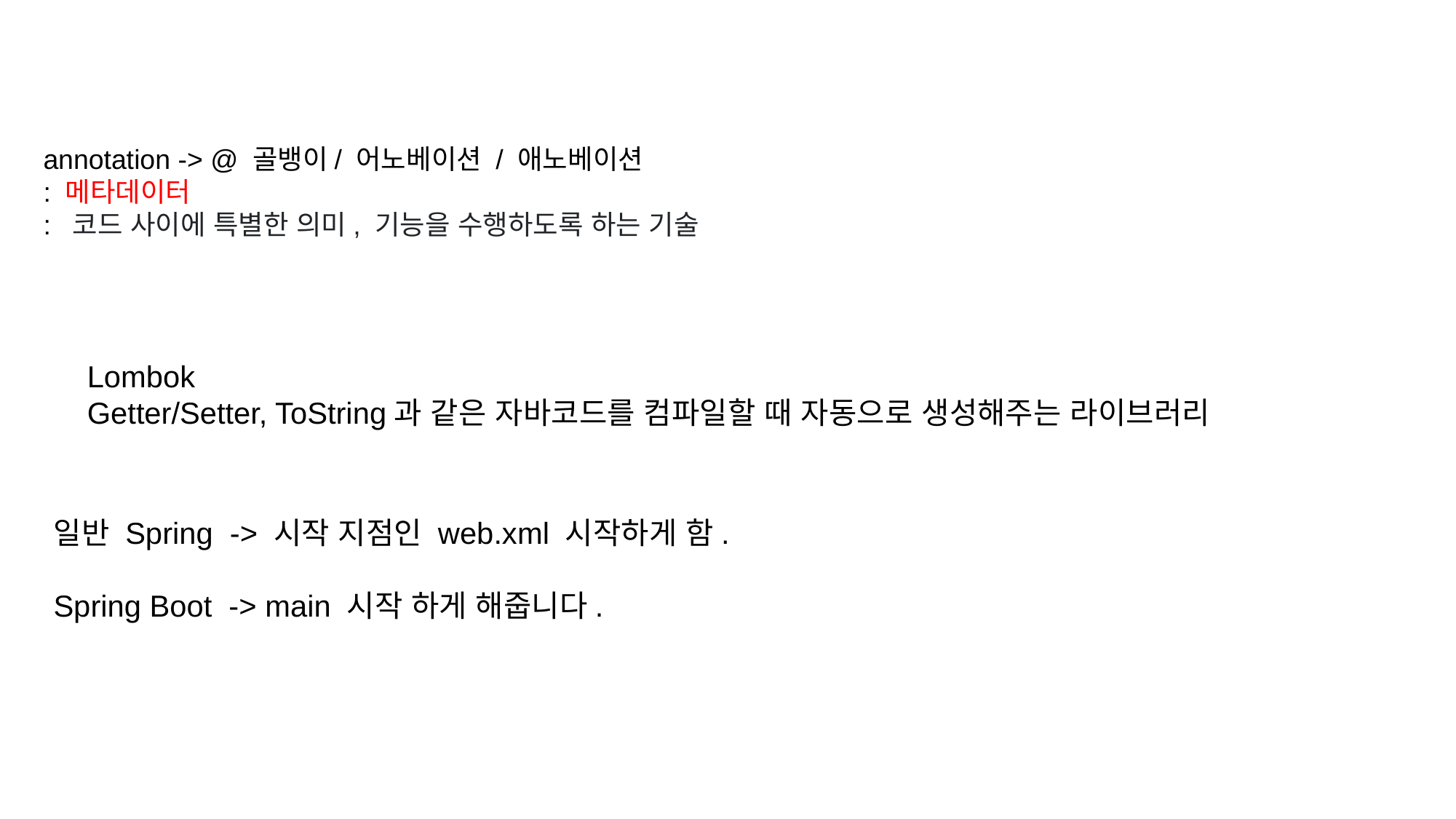

annotation -> @ 골뱅이/ 어노베이션 / 애노베이션
: 메타데이터
:  코드 사이에 특별한 의미, 기능을 수행하도록 하는 기술

Lombok
Getter/Setter, ToString과 같은 자바코드를 컴파일할 때 자동으로 생성해주는 라이브러리
일반 Spring  -> 시작 지점인 web.xml 시작하게 함.

Spring Boot  -> main 시작 하게 해줍니다.